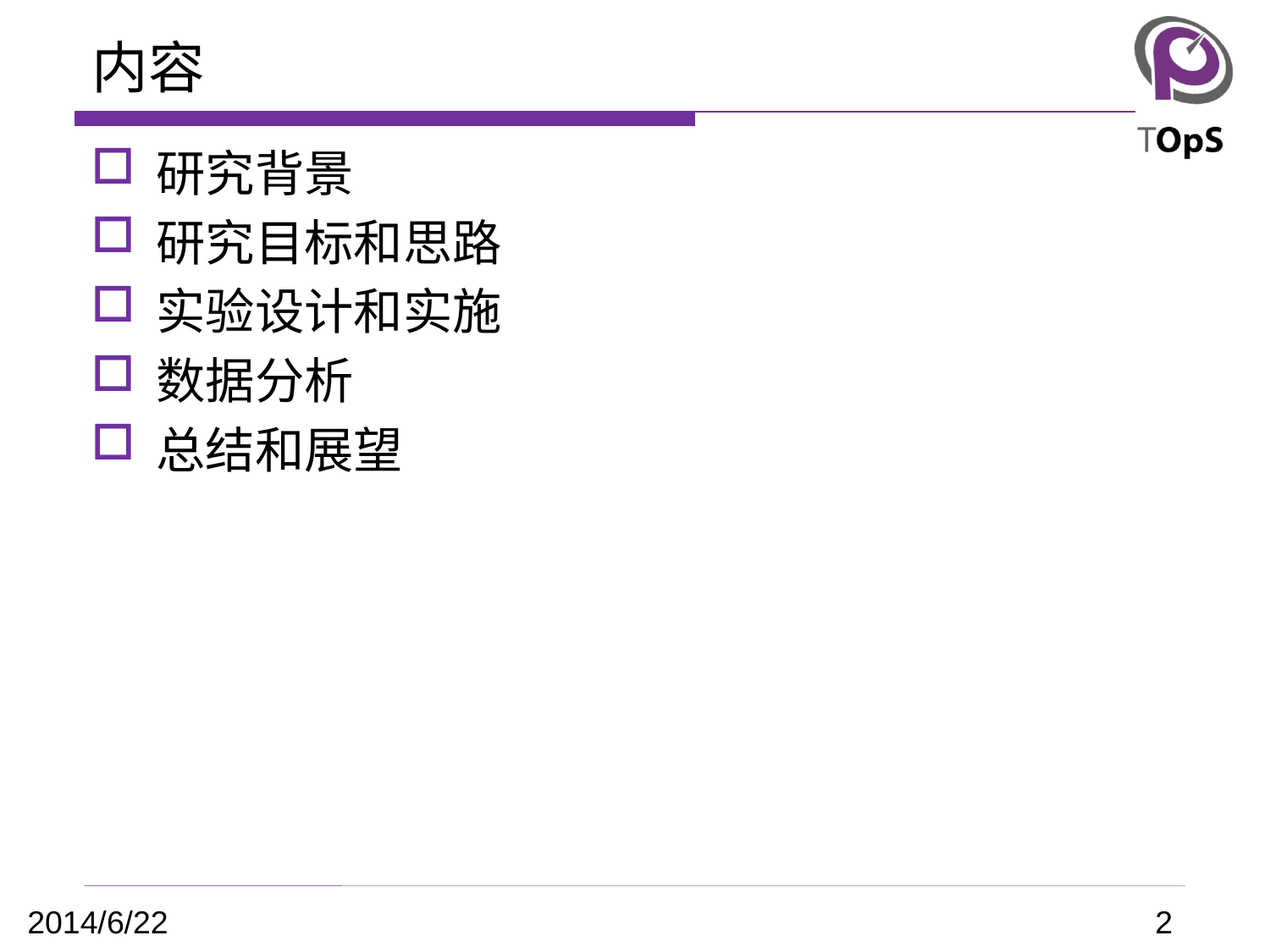

# 内容
研究背景
研究目标和思路
实验设计和实施
数据分析
总结和展望
2
2014/6/22